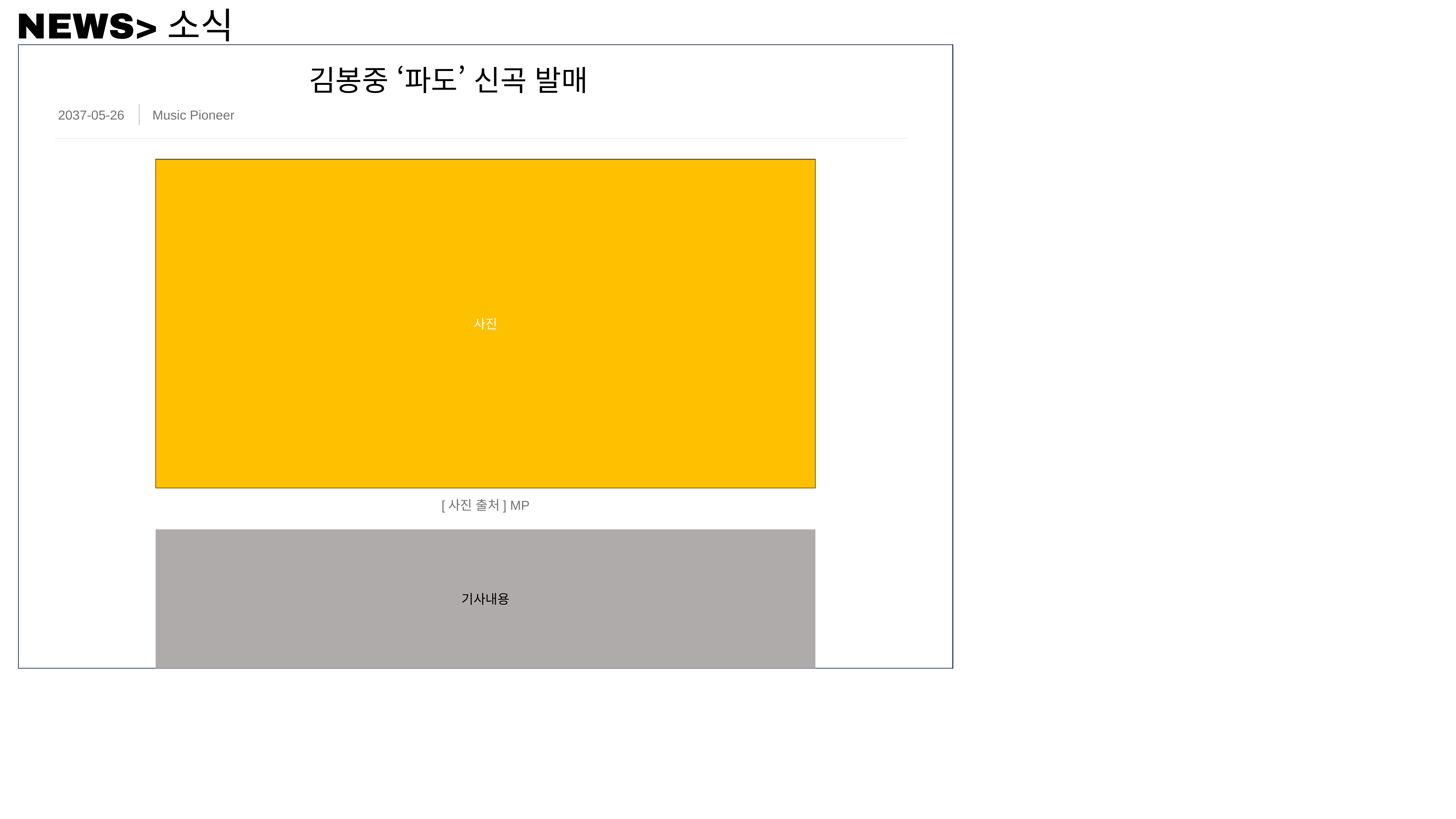

NEWS>소식

김봉중 ‘파도’ 신곡 발매
2037-05-26
Music Pioneer
사진
[사진 출처] MP
기사내용